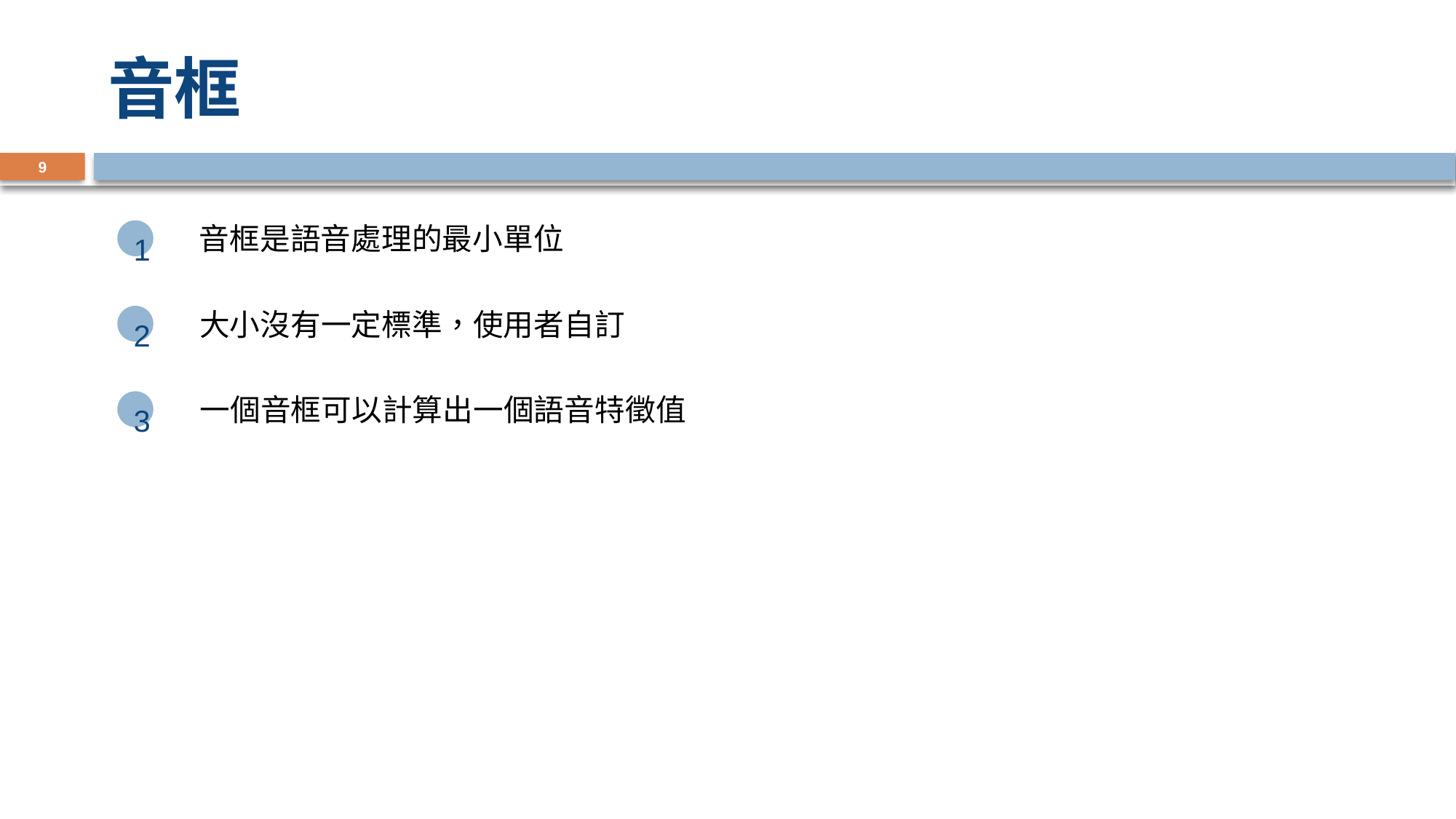

# 音框
9
音框是語音處理的最小單位
1
大小沒有一定標準，使用者自訂
2
一個音框可以計算出一個語音特徵值
3